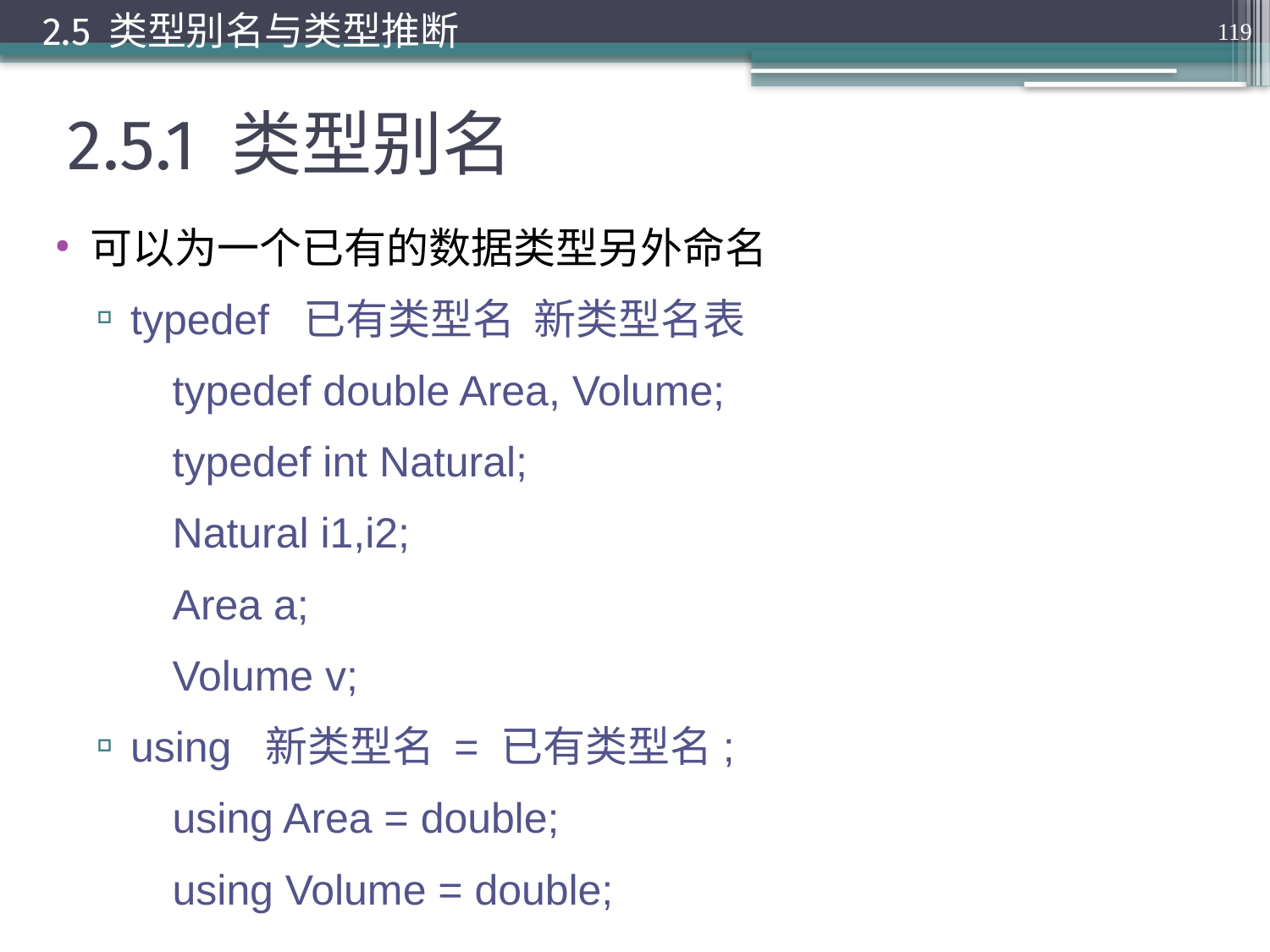

2.5 类型别名与类型推断
119
# 2.5.1 类型别名
可以为一个已有的数据类型另外命名
typedef  已有类型名  新类型名表
typedef double Area, Volume;
typedef int Natural;
Natural i1,i2;
Area a;
Volume v;
using  新类型名 = 已有类型名;
using Area = double;
using Volume = double;